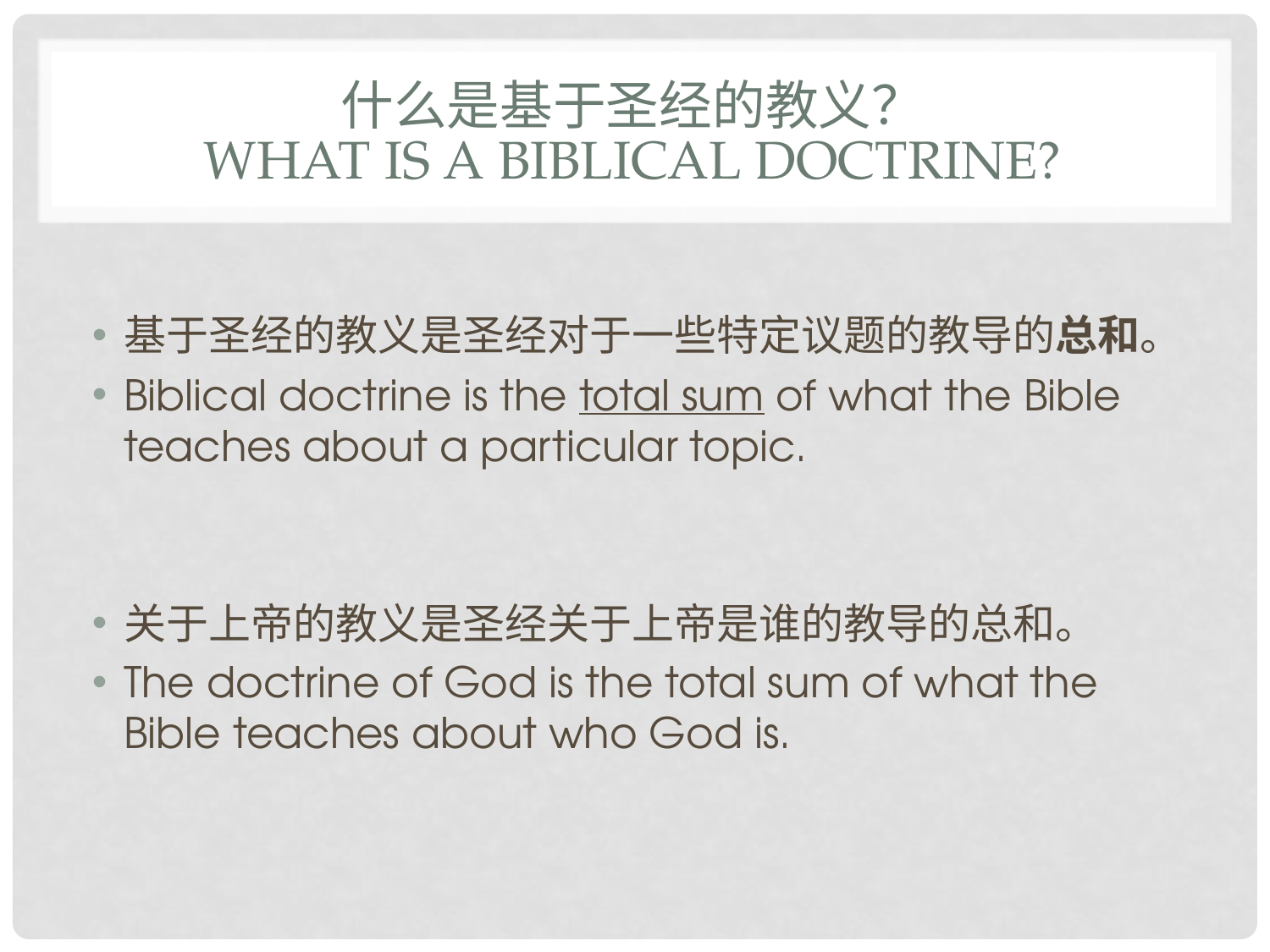

# 什么是基于圣经的教义？ What is a Biblical doctrine?

基于圣经的教义是圣经对于一些特定议题的教导的总和。
Biblical doctrine is the total sum of what the Bible teaches about a particular topic.

关于上帝的教义是圣经关于上帝是谁的教导的总和。
The doctrine of God is the total sum of what the Bible teaches about who God is.